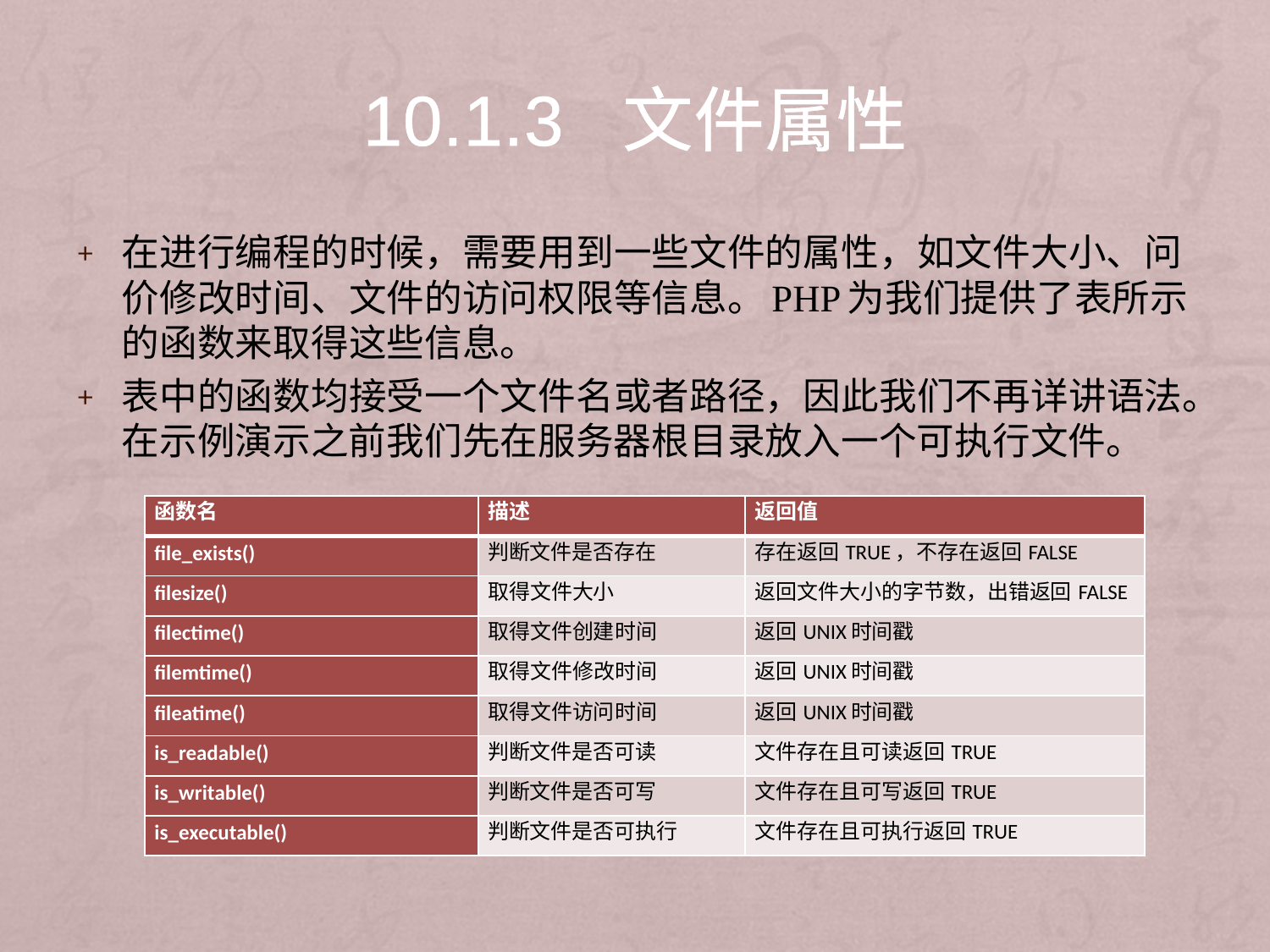

# 10.1.3  文件属性
在进行编程的时候，需要用到一些文件的属性，如文件大小、问价修改时间、文件的访问权限等信息。PHP为我们提供了表所示的函数来取得这些信息。
表中的函数均接受一个文件名或者路径，因此我们不再详讲语法。在示例演示之前我们先在服务器根目录放入一个可执行文件。
| 函数名 | 描述 | 返回值 |
| --- | --- | --- |
| file\_exists() | 判断文件是否存在 | 存在返回TRUE，不存在返回FALSE |
| filesize() | 取得文件大小 | 返回文件大小的字节数，出错返回FALSE |
| filectime() | 取得文件创建时间 | 返回UNIX时间戳 |
| filemtime() | 取得文件修改时间 | 返回UNIX时间戳 |
| fileatime() | 取得文件访问时间 | 返回UNIX时间戳 |
| is\_readable() | 判断文件是否可读 | 文件存在且可读返回TRUE |
| is\_writable() | 判断文件是否可写 | 文件存在且可写返回TRUE |
| is\_executable() | 判断文件是否可执行 | 文件存在且可执行返回TRUE |